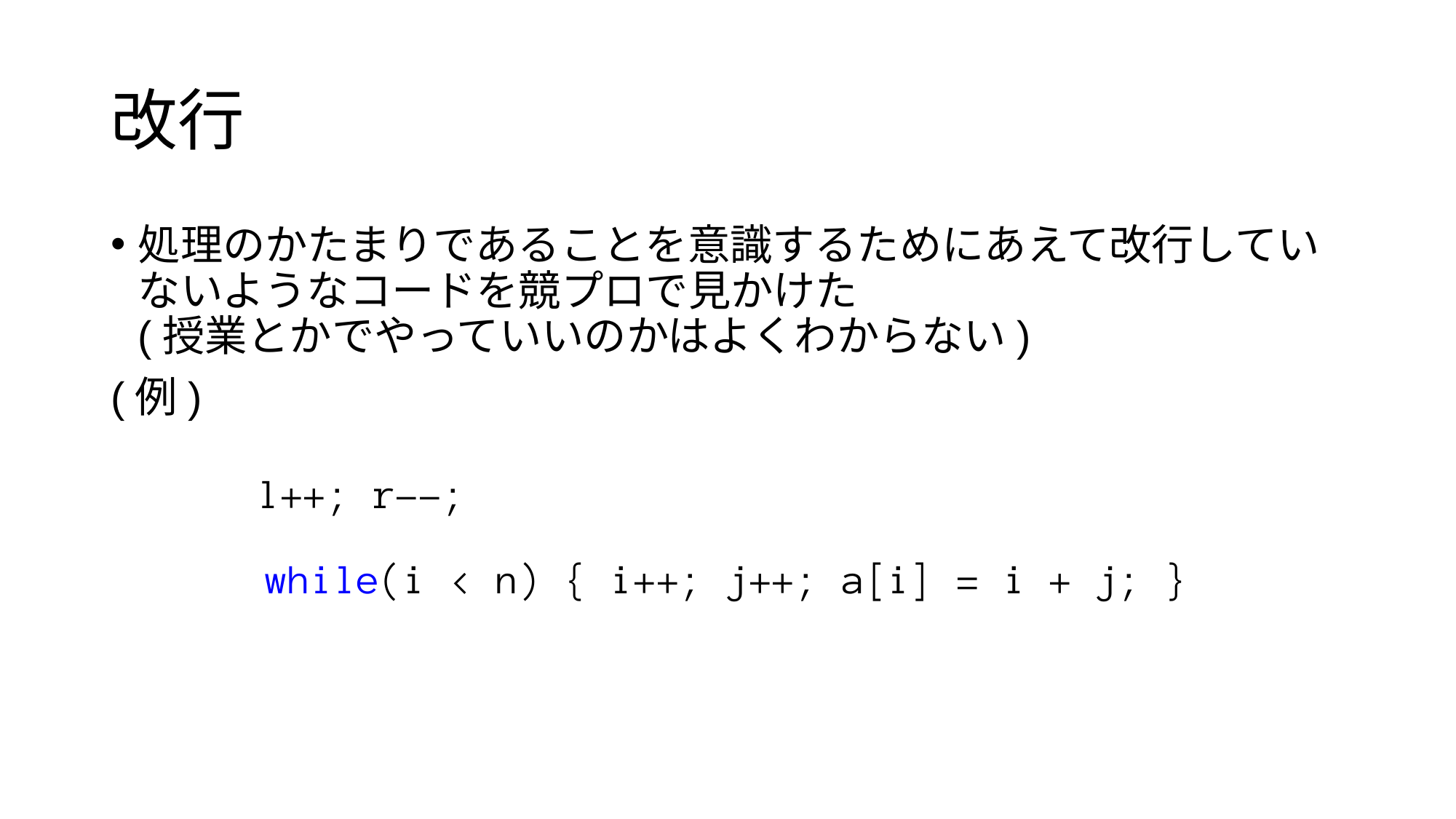

# 改行
処理のかたまりであることを意識するためにあえて改行していないようなコードを競プロで見かけた
(授業とかでやっていいのかはよくわからない)
(例)

l++; r--;
while(i < n) { i++; j++; a[i] = i + j; }